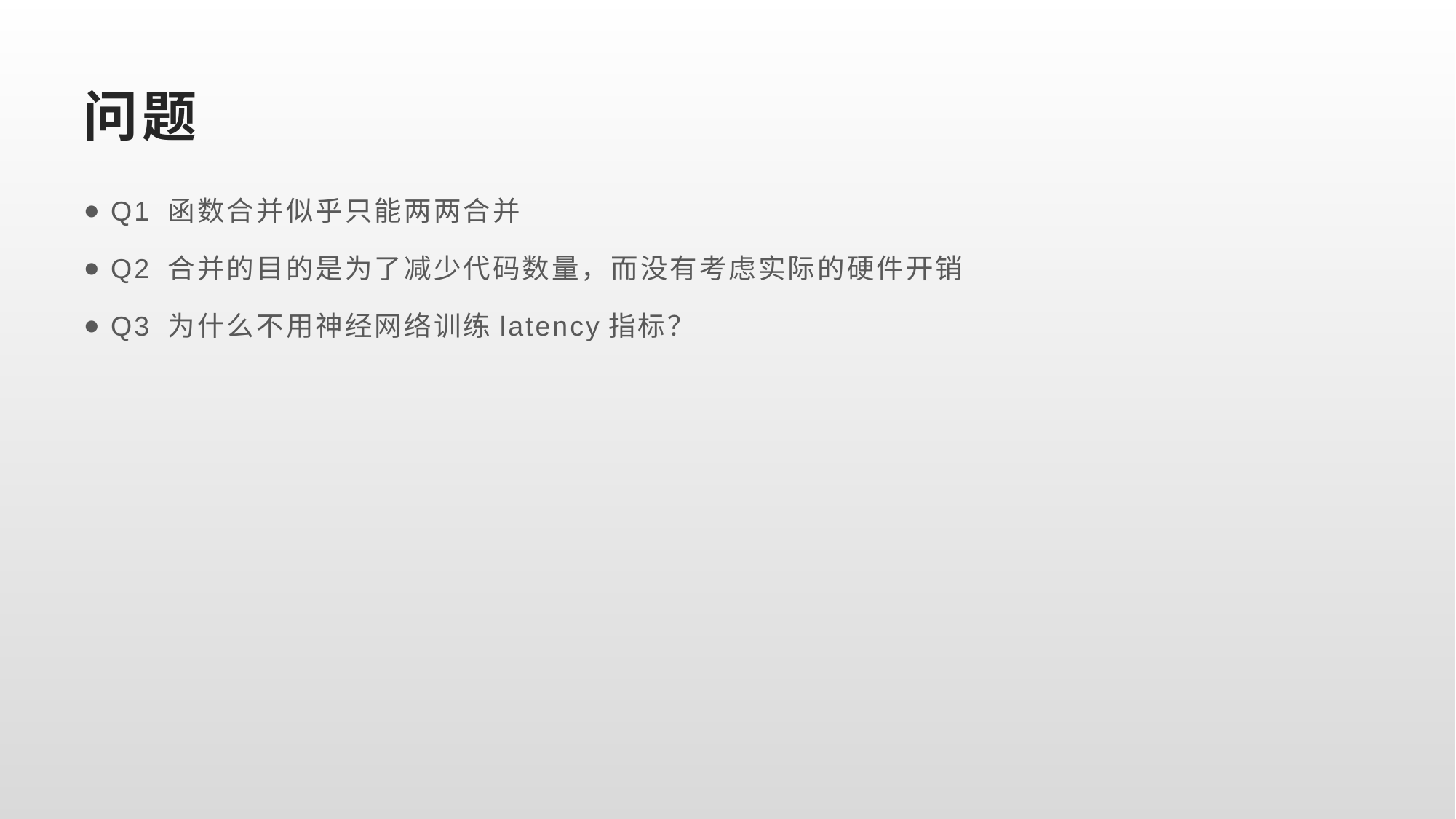

# 问题
Q1 函数合并似乎只能两两合并
Q2 合并的目的是为了减少代码数量，而没有考虑实际的硬件开销
Q3 为什么不用神经网络训练latency指标？